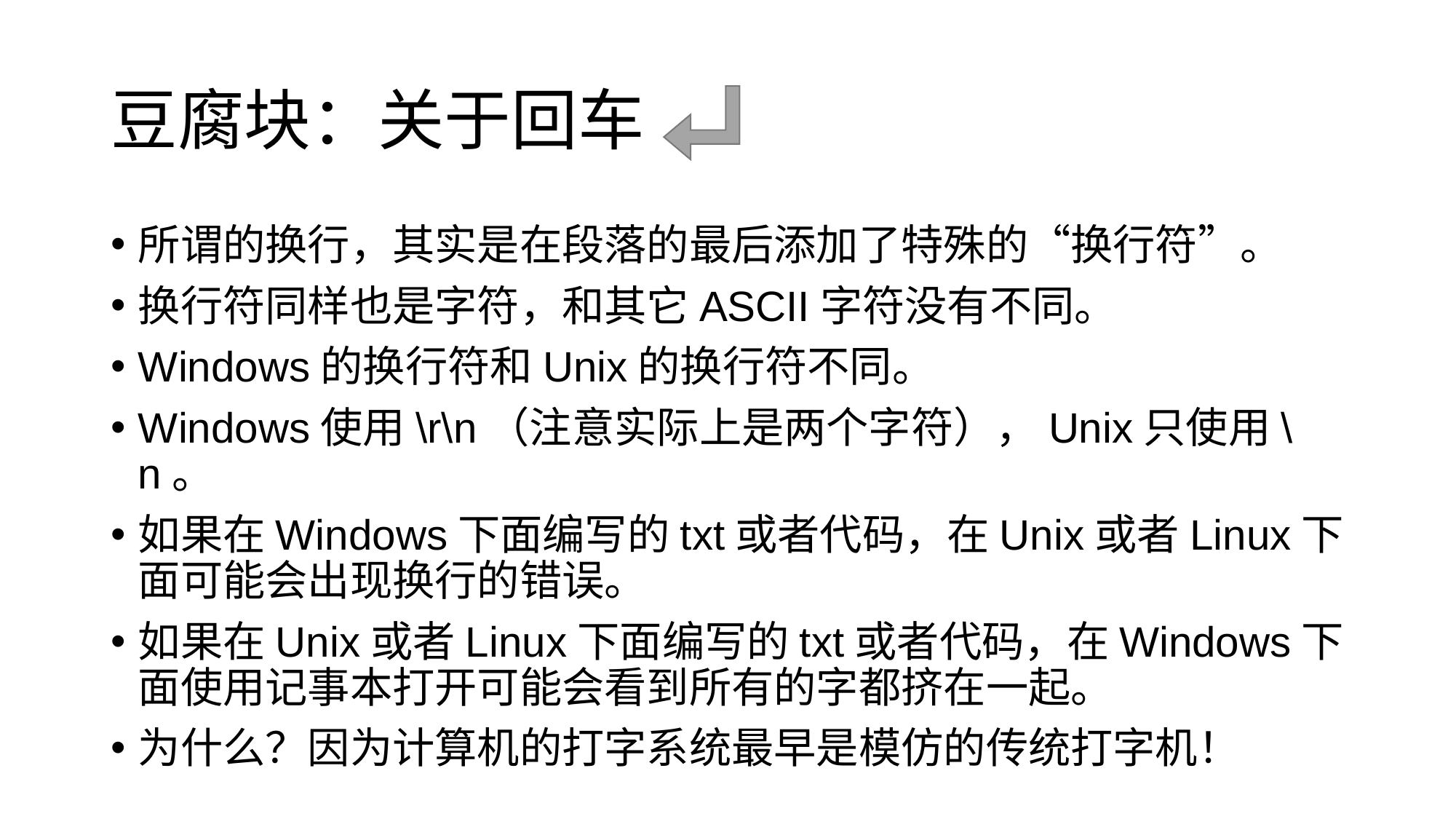

# 豆腐块：关于回车

所谓的换行，其实是在段落的最后添加了特殊的“换行符”。
换行符同样也是字符，和其它ASCII字符没有不同。
Windows的换行符和Unix的换行符不同。
Windows使用\r\n（注意实际上是两个字符），Unix只使用\n。
如果在Windows下面编写的txt或者代码，在Unix或者Linux下面可能会出现换行的错误。
如果在Unix或者Linux下面编写的txt或者代码，在Windows下面使用记事本打开可能会看到所有的字都挤在一起。
为什么？因为计算机的打字系统最早是模仿的传统打字机！